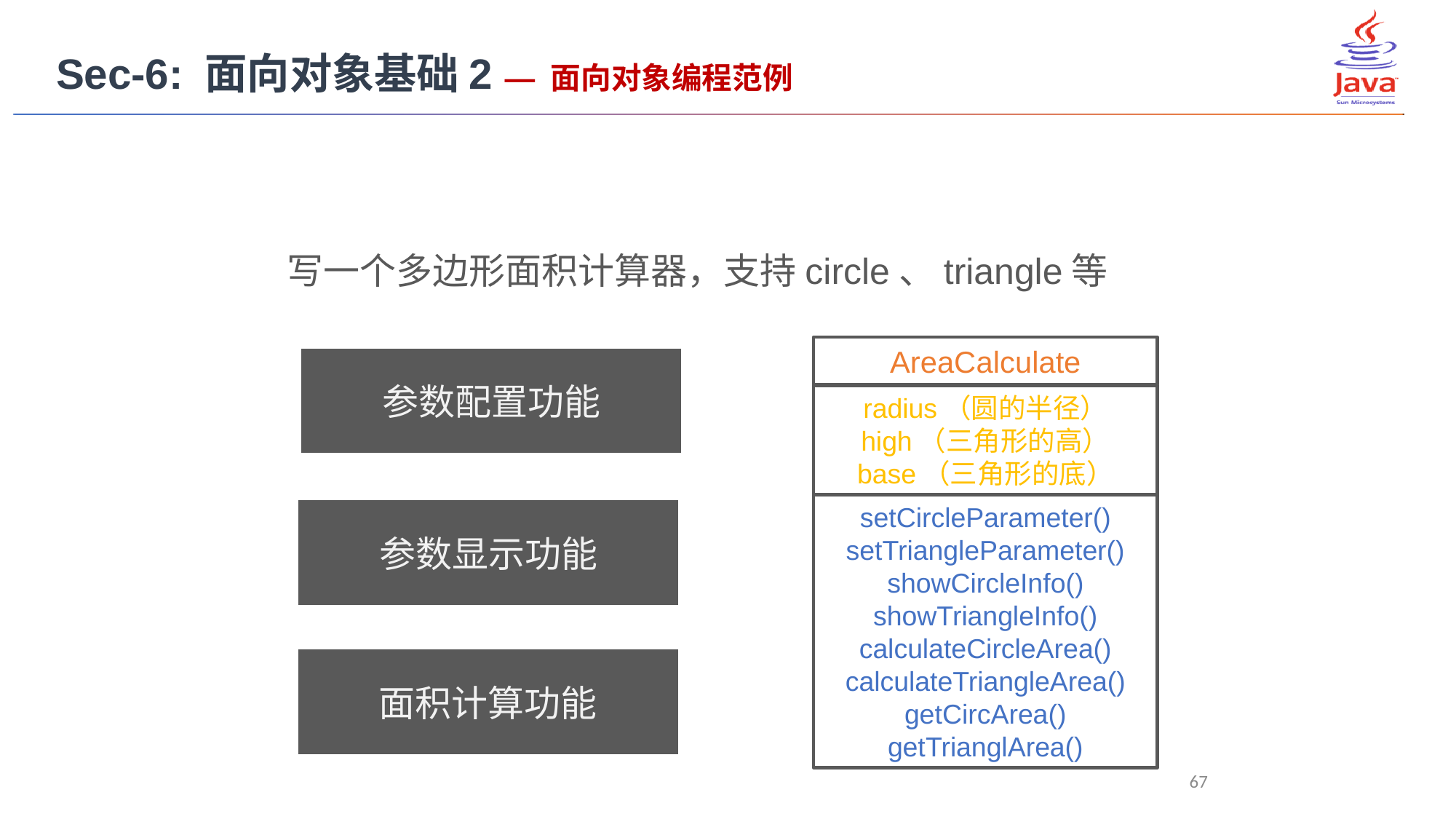

Sec-6: 面向对象基础2 — 面向对象编程范例
写一个多边形面积计算器，支持circle、triangle等
AreaCalculate
参数配置功能
radius（圆的半径）
high（三角形的高）
base（三角形的底）
setCircleParameter()
setTriangleParameter()
showCircleInfo()
showTriangleInfo()
calculateCircleArea()
calculateTriangleArea()
getCircArea()
getTrianglArea()
参数显示功能
面积计算功能
67